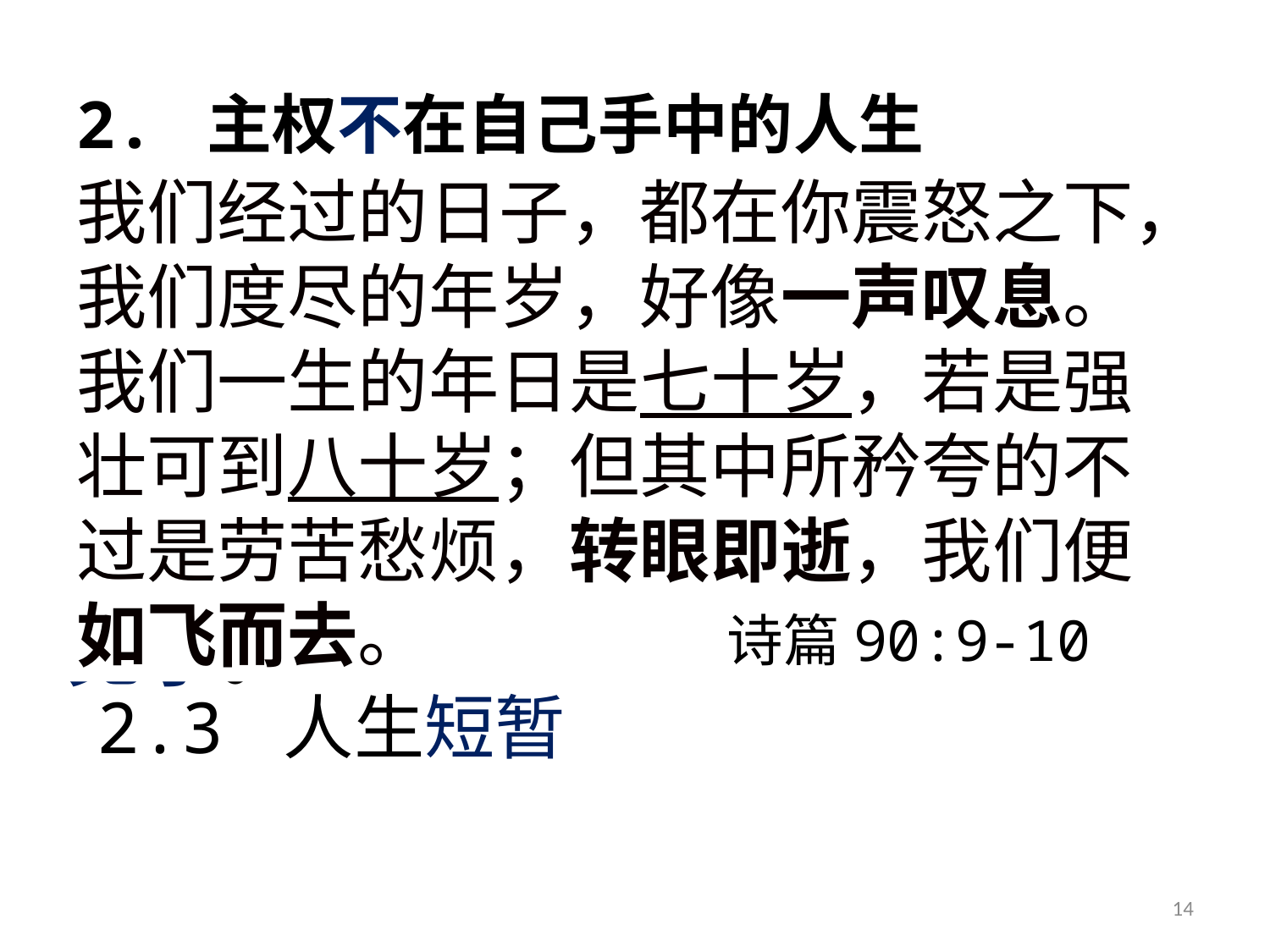

# 2. 主权不在自己手中的人生 （无常的人生）
我们经过的日子，都在你震怒之下，我们度尽的年岁，好像一声叹息。我们一生的年日是七十岁，若是强壮可到八十岁；但其中所矜夸的不过是劳苦愁烦，转眼即逝，我们便如飞而去。                   诗篇90:9-10
14 其实明天如何，你们还不知道。你们的生命是什么呢？你们原来是一片云雾，出现片刻就不见了。
2.3 人生短暂
14